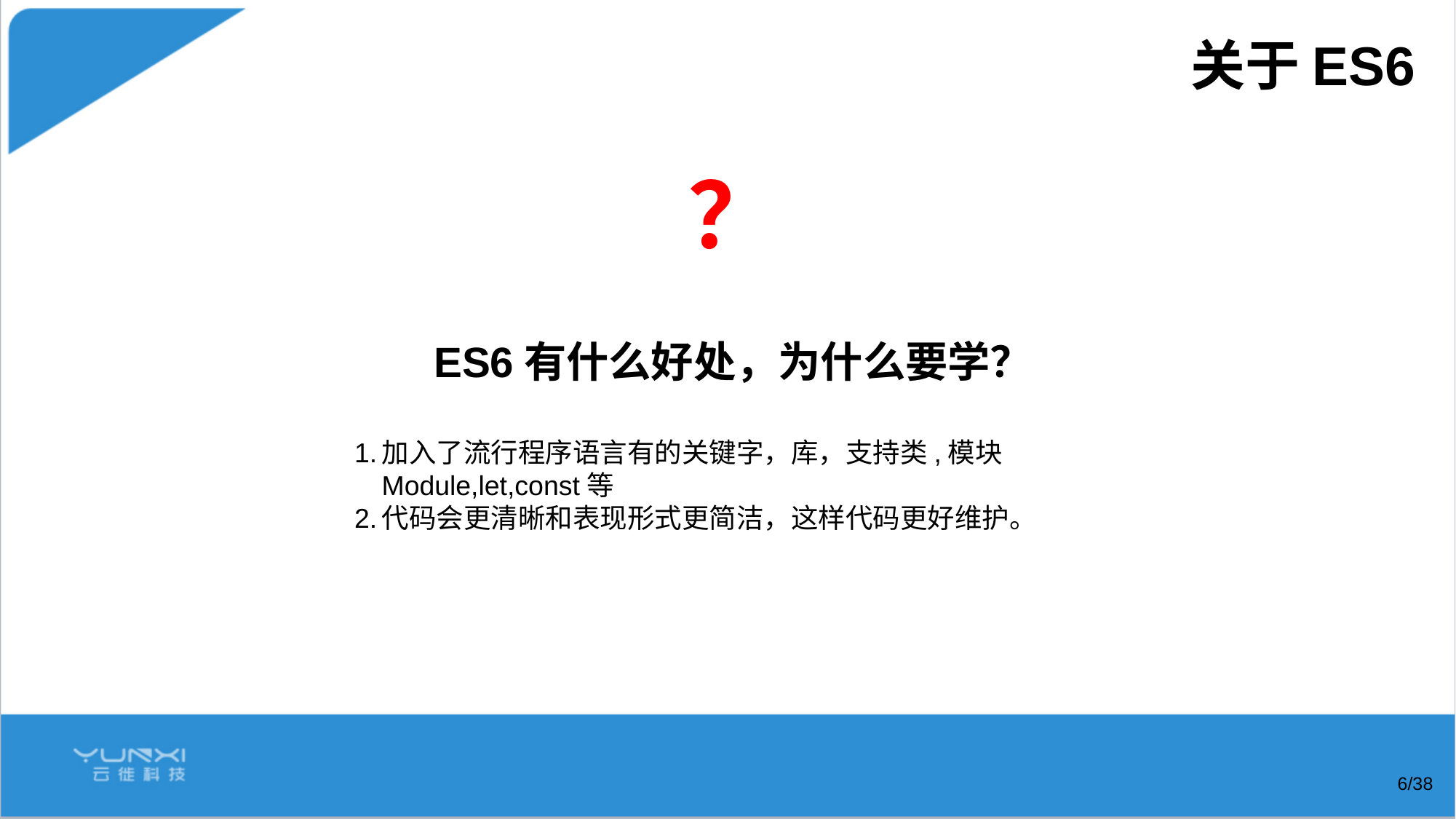

# 关于ES6
？

ES6有什么好处，为什么要学？
加入了流行程序语言有的关键字，库，支持类,模块Module,let,const等
代码会更清晰和表现形式更简洁，这样代码更好维护。

6/38